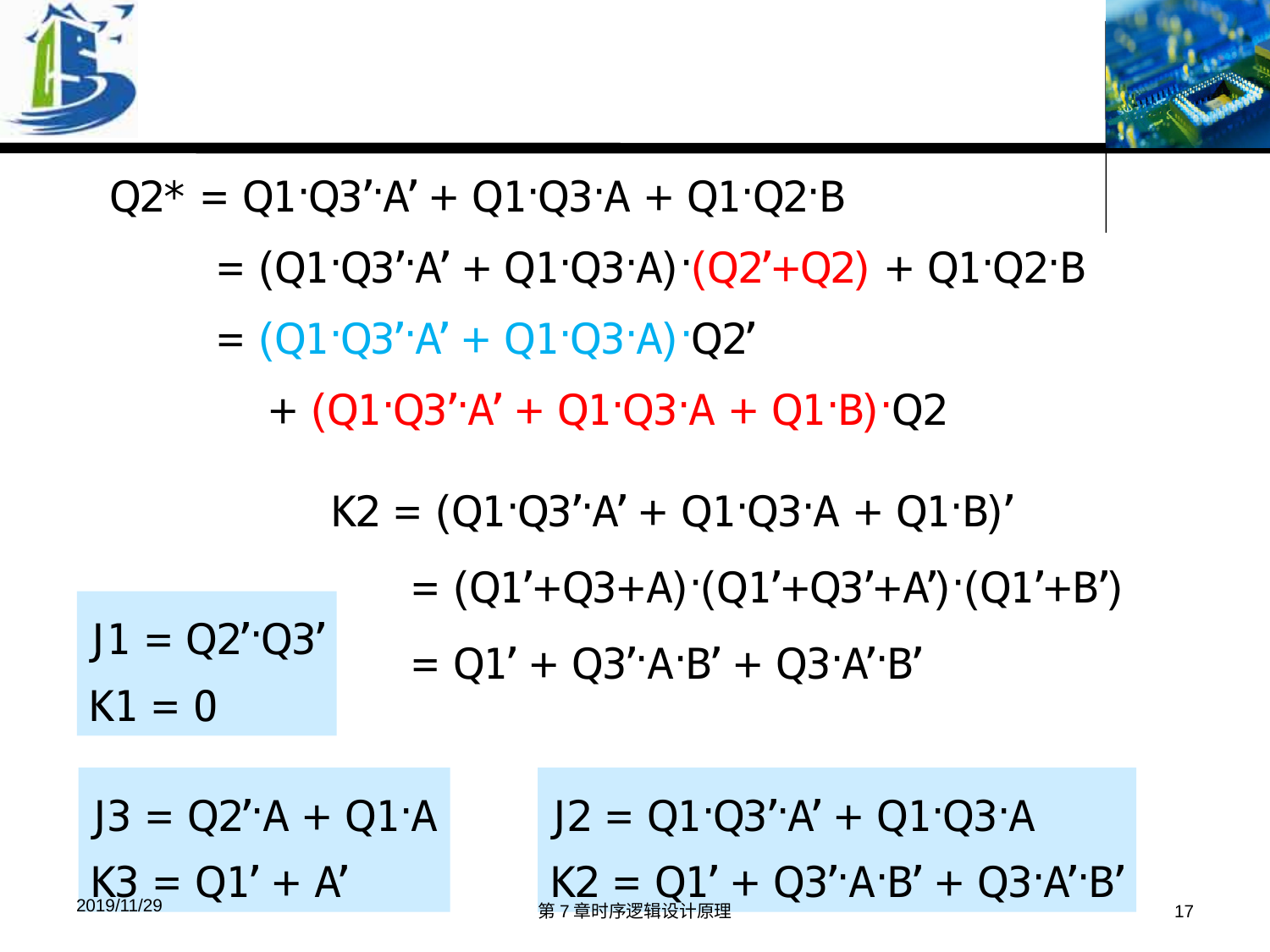

Q2* = Q1·Q3’·A’ + Q1·Q3·A + Q1·Q2·B
        = (Q1·Q3’·A’ + Q1·Q3·A)·(Q2’+Q2) + Q1·Q2·B
        = (Q1·Q3’·A’ + Q1·Q3·A)·Q2’
            + (Q1·Q3’·A’ + Q1·Q3·A + Q1·B)·Q2
K2 = (Q1·Q3’·A’ + Q1·Q3·A + Q1·B)’
      = (Q1’+Q3+A)·(Q1’+Q3’+A’)·(Q1’+B’)
      = Q1’ + Q3’·A·B’ + Q3·A’·B’
J1 = Q2’·Q3’
K1 = 0
J3 = Q2’·A + Q1·A
K3 = Q1’ + A’
J2 = Q1·Q3’·A’ + Q1·Q3·A
K2 = Q1’ + Q3’·A·B’ + Q3·A’·B’
2019/11/29
第7章时序逻辑设计原理
17